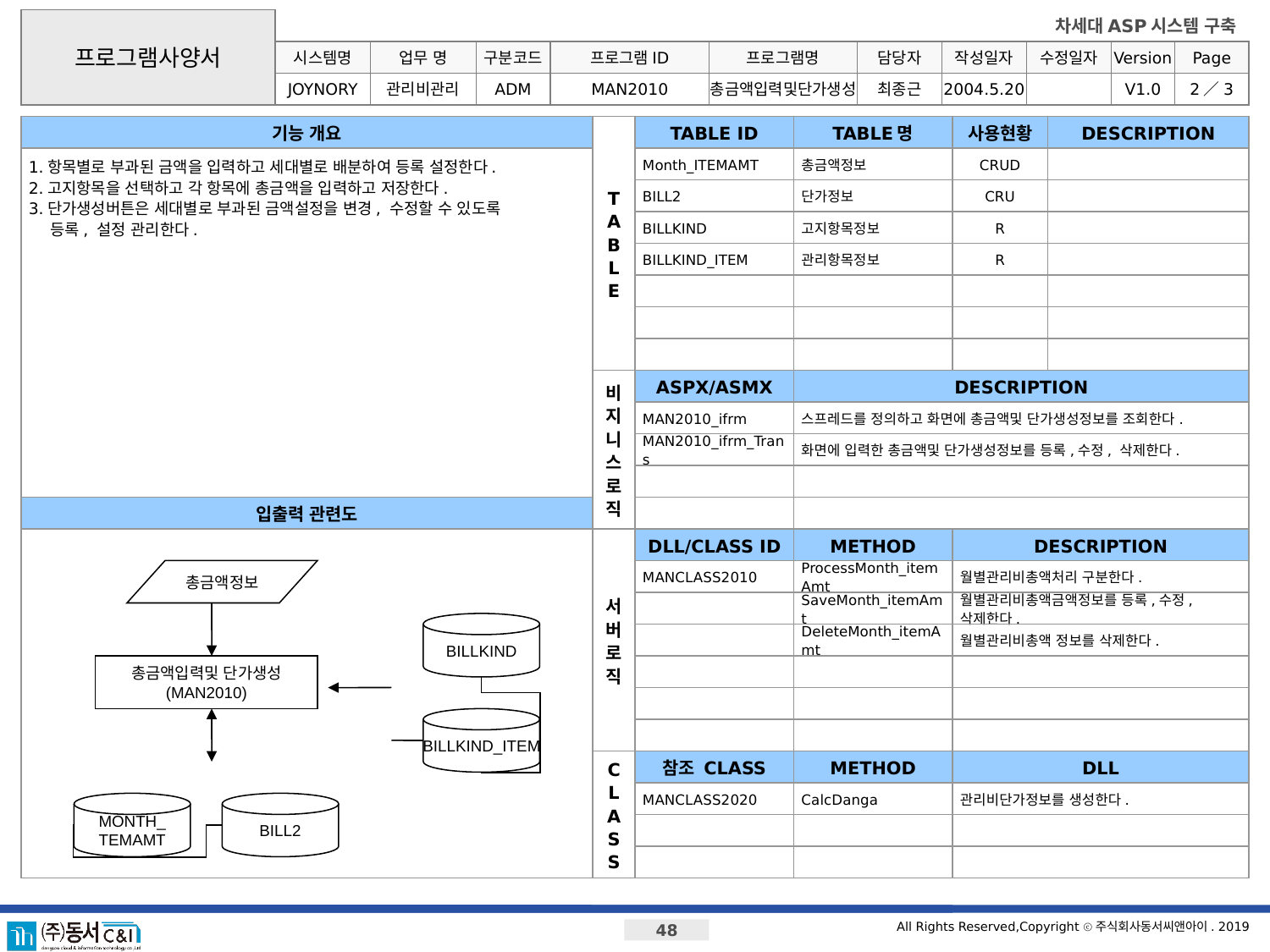

프로그램사양서
시스템명
업무 명
구분코드
프로그램ID
프로그램명
JOYNORY
관리비관리
ADM
MAN2010
총금액입력및단가생성
최종근
2004.5.20

V1.0
2／3
기능 개요
T
A
B
L
E
TABLE ID
TABLE명
사용현황
DESCRIPTION
1.항목별로 부과된 금액을 입력하고 세대별로 배분하여 등록 설정한다.
2.고지항목을 선택하고 각 항목에 총금액을 입력하고 저장한다.
3.단가생성버튼은 세대별로 부과된 금액설정을 변경, 수정할 수 있도록
    등록, 설정 관리한다.

Month_ITEMAMT
총금액정보
CRUD

BILL2
단가정보
CRU

BILLKIND

고지항목정보

R

BILLKIND_ITEM

관리항목정보

R

비지니스로직
ASPX/ASMX
DESCRIPTION
MAN2010_ifrm
스프레드를 정의하고 화면에 총금액및 단가생성정보를 조회한다.
MAN2010_ifrm_Trans
화면에 입력한 총금액및 단가생성정보를 등록,수정, 삭제한다.

입출력 관련도

서버로직
DLL/CLASS ID
METHOD
DESCRIPTION
총금액정보
MANCLASS2010
ProcessMonth_itemAmt
월별관리비총액처리 구분한다.

SaveMonth_itemAmt
월별관리비총액금액정보를 등록,수정,삭제한다.

BILLKIND

DeleteMonth_itemAmt
월별관리비총액 정보를 삭제한다.
총금액입력및 단가생성
(MAN2010)

BILLKIND_ITEM

C
L
A
S
S
참조 CLASS
METHOD
DLL
MANCLASS2020
CalcDanga
관리비단가정보를 생성한다.
MONTH_
TEMAMT
BILL2